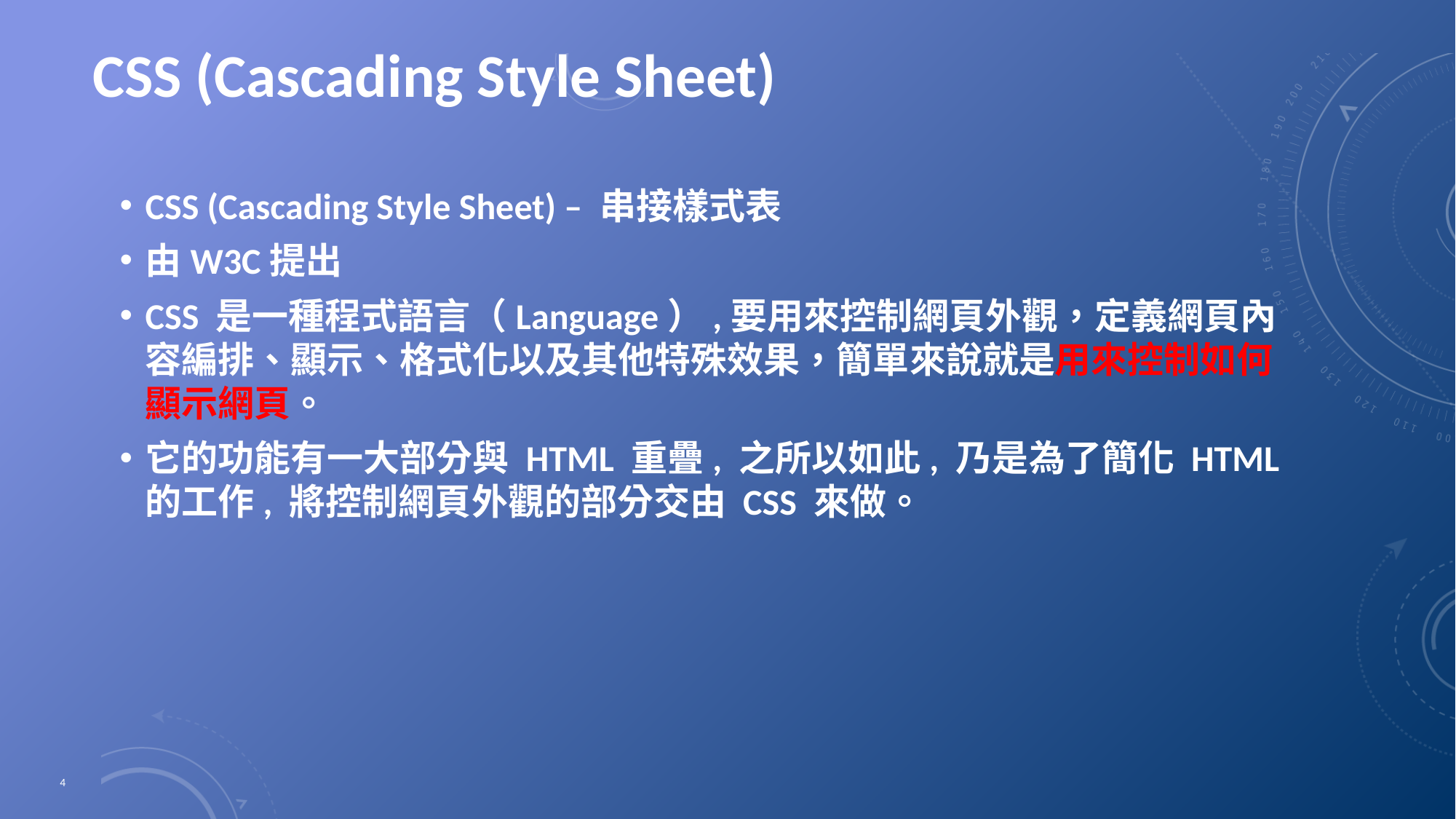

# CSS (Cascading Style Sheet)
CSS (Cascading Style Sheet) – 串接樣式表
由W3C提出
CSS 是一種程式語言（Language）,要用來控制網頁外觀，定義網頁內容編排、顯示、格式化以及其他特殊效果，簡單來說就是用來控制如何顯示網頁。
它的功能有一大部分與 HTML 重疊, 之所以如此, 乃是為了簡化 HTML 的工作, 將控制網頁外觀的部分交由 CSS 來做。
4